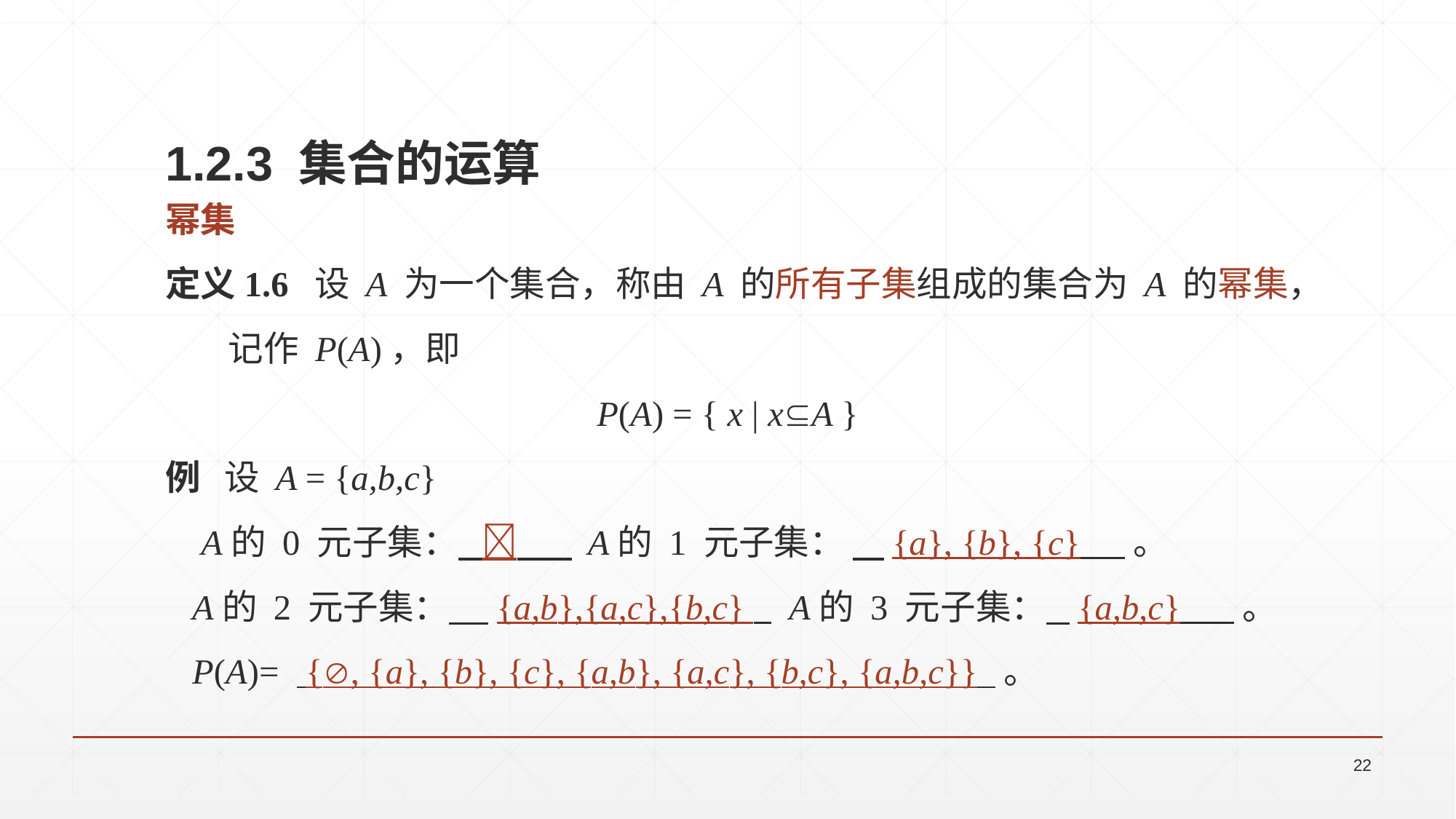

1.2.3 集合的运算
幂集
定义1.6  设 A 为一个集合，称由 A 的所有子集组成的集合为 A 的幂集，
       记作 P(A)，即
P(A) = { x | x⊆A }
例   设 A = {a,b,c}
    A的 0 元子集：   ∅        A的 1 元子集：     {a}, {b}, {c}     。
   A的 2 元子集：     {a,b},{a,c},{b,c}     A的 3 元子集：   {a,b,c}      。
   P(A)=   {∅, {a}, {b}, {c}, {a,b}, {a,c}, {b,c}, {a,b,c}}  。
22